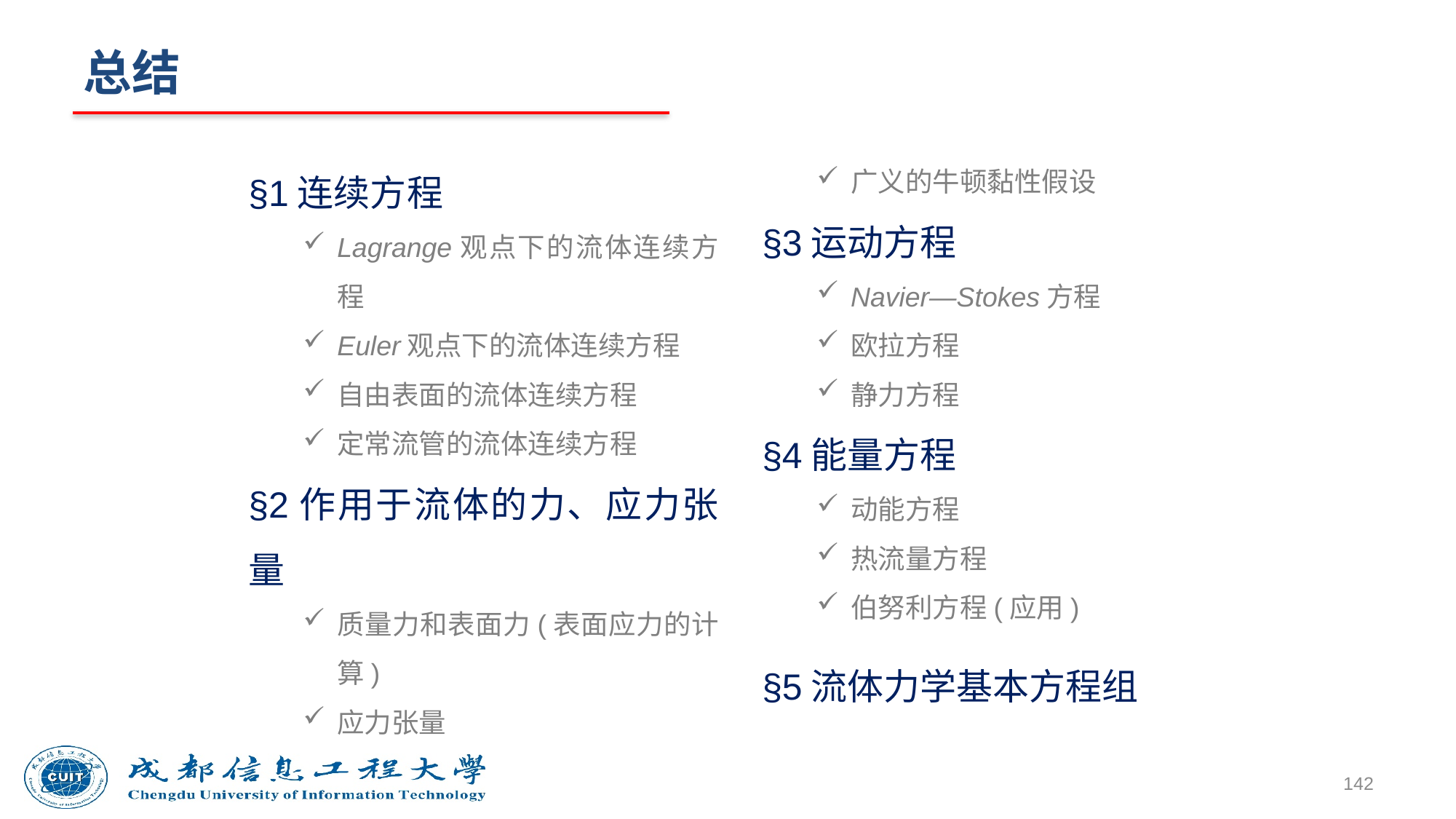

# 总结
§1连续方程
Lagrange观点下的流体连续方程
Euler观点下的流体连续方程
自由表面的流体连续方程
定常流管的流体连续方程
§2作用于流体的力、应力张量
质量力和表面力(表面应力的计算)
应力张量
广义的牛顿黏性假设
§3运动方程
Navier—Stokes方程
欧拉方程
静力方程
§4能量方程
动能方程
热流量方程
伯努利方程(应用)
§5流体力学基本方程组
142